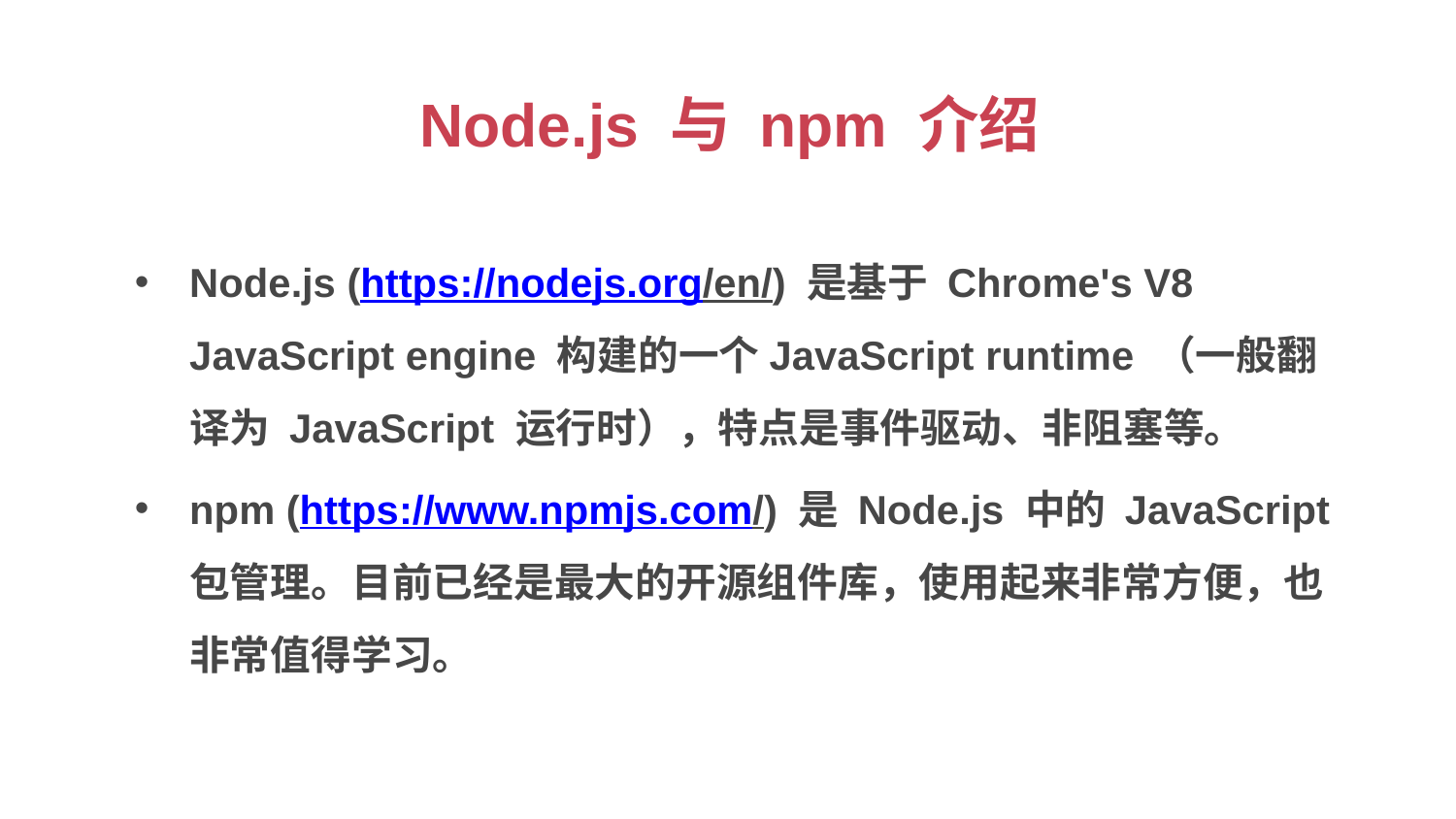

# Node.js 与 npm 介绍
Node.js (https://nodejs.org/en/) 是基于 Chrome's V8 JavaScript engine 构建的一个JavaScript runtime （一般翻译为 JavaScript 运行时），特点是事件驱动、非阻塞等。
npm (https://www.npmjs.com/) 是 Node.js 中的 JavaScript 包管理。目前已经是最大的开源组件库，使用起来非常方便，也非常值得学习。